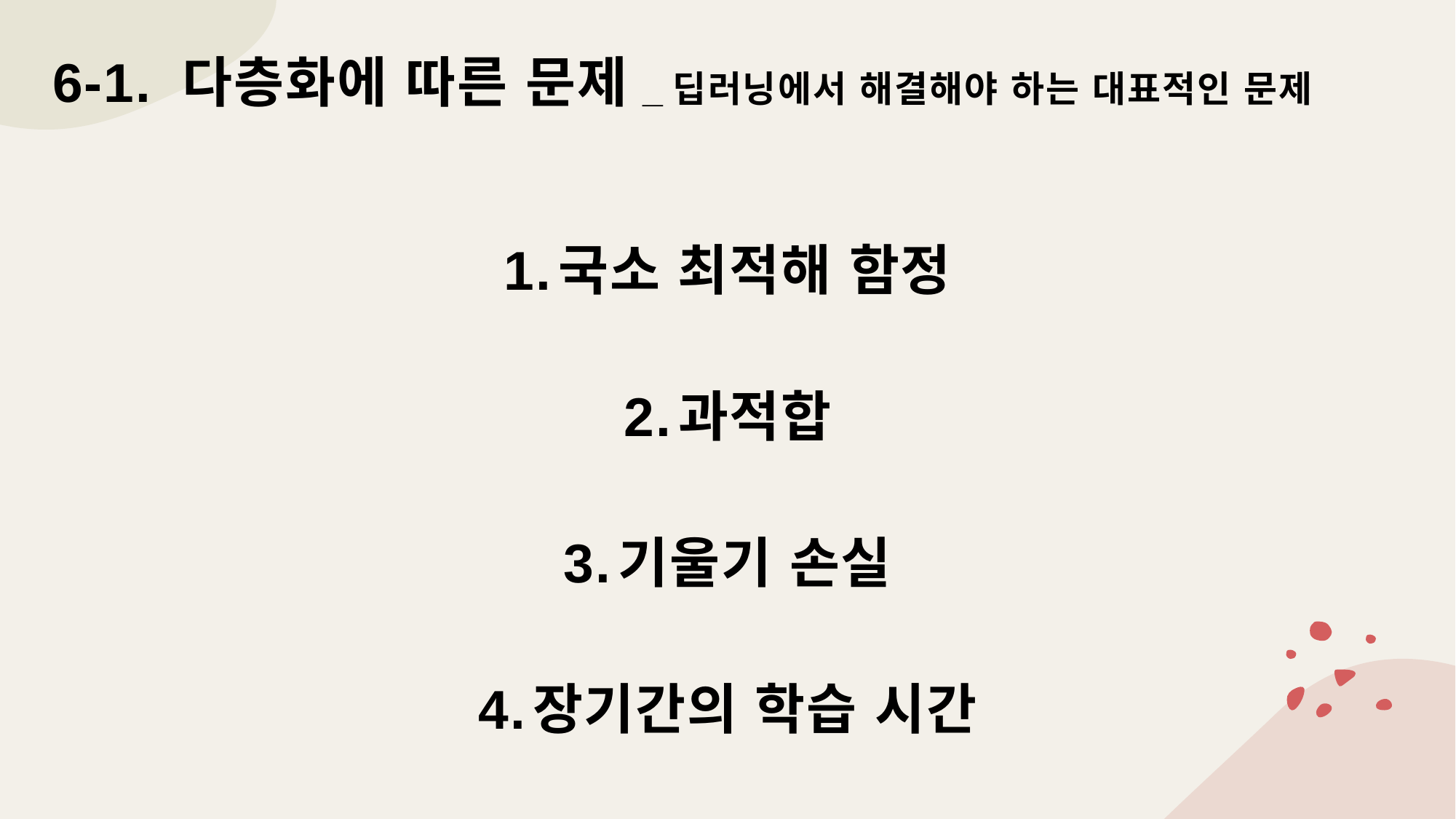

# 6-1. 다층화에 따른 문제_딥러닝에서 해결해야 하는 대표적인 문제
국소 최적해 함정
과적합
기울기 손실
장기간의 학습 시간